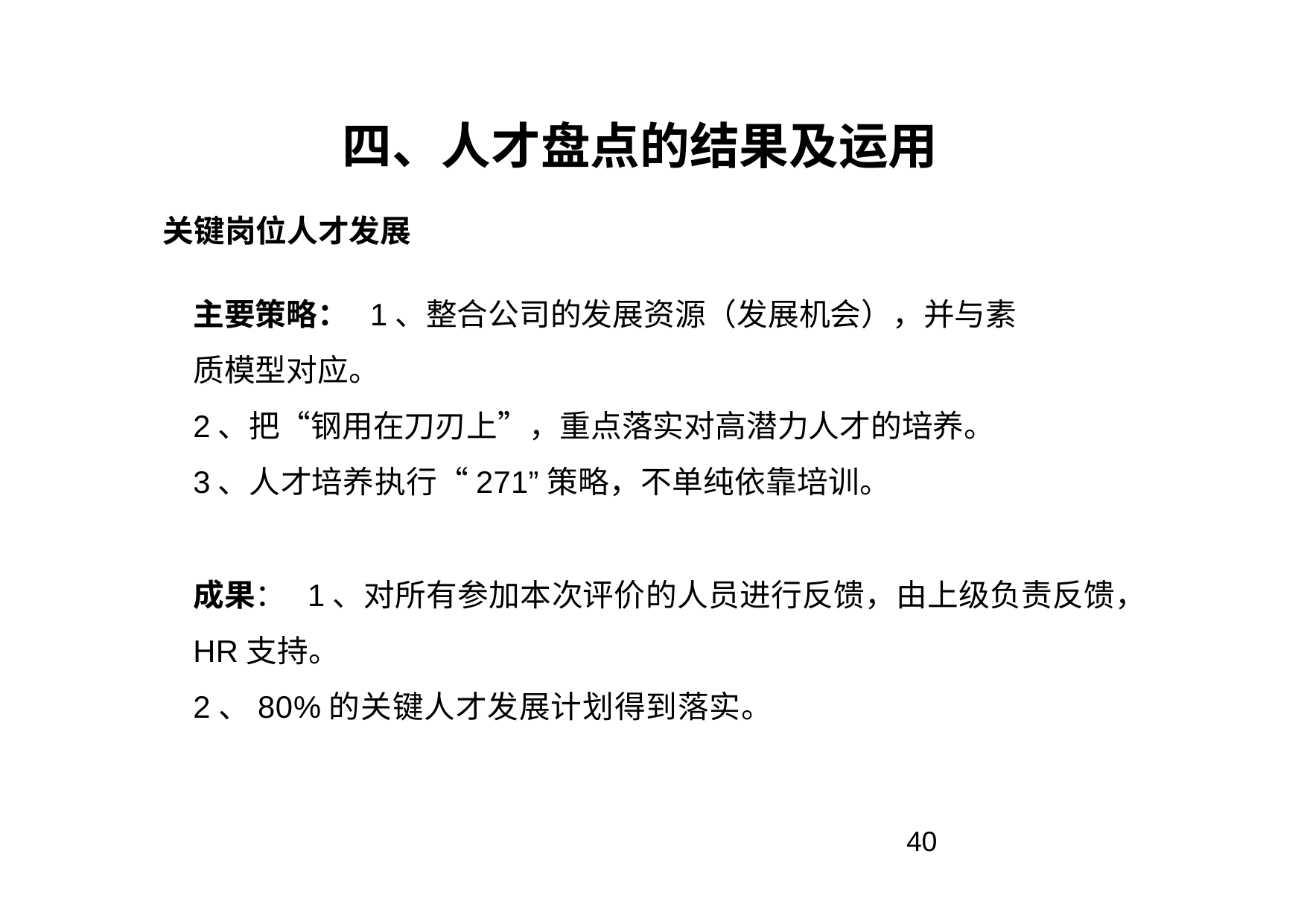

# 四、人才盘点的结果及运用
关键岗位人才发展
主要策略：  1、整合公司的发展资源（发展机会），并与素质模型对应。
2、把“钢用在刀刃上”，重点落实对高潜力人才的培养。
3、人才培养执行“271”策略，不单纯依靠培训。

成果：  1、对所有参加本次评价的人员进行反馈，由上级负责反馈，HR支持。
2、80%的关键人才发展计划得到落实。
40